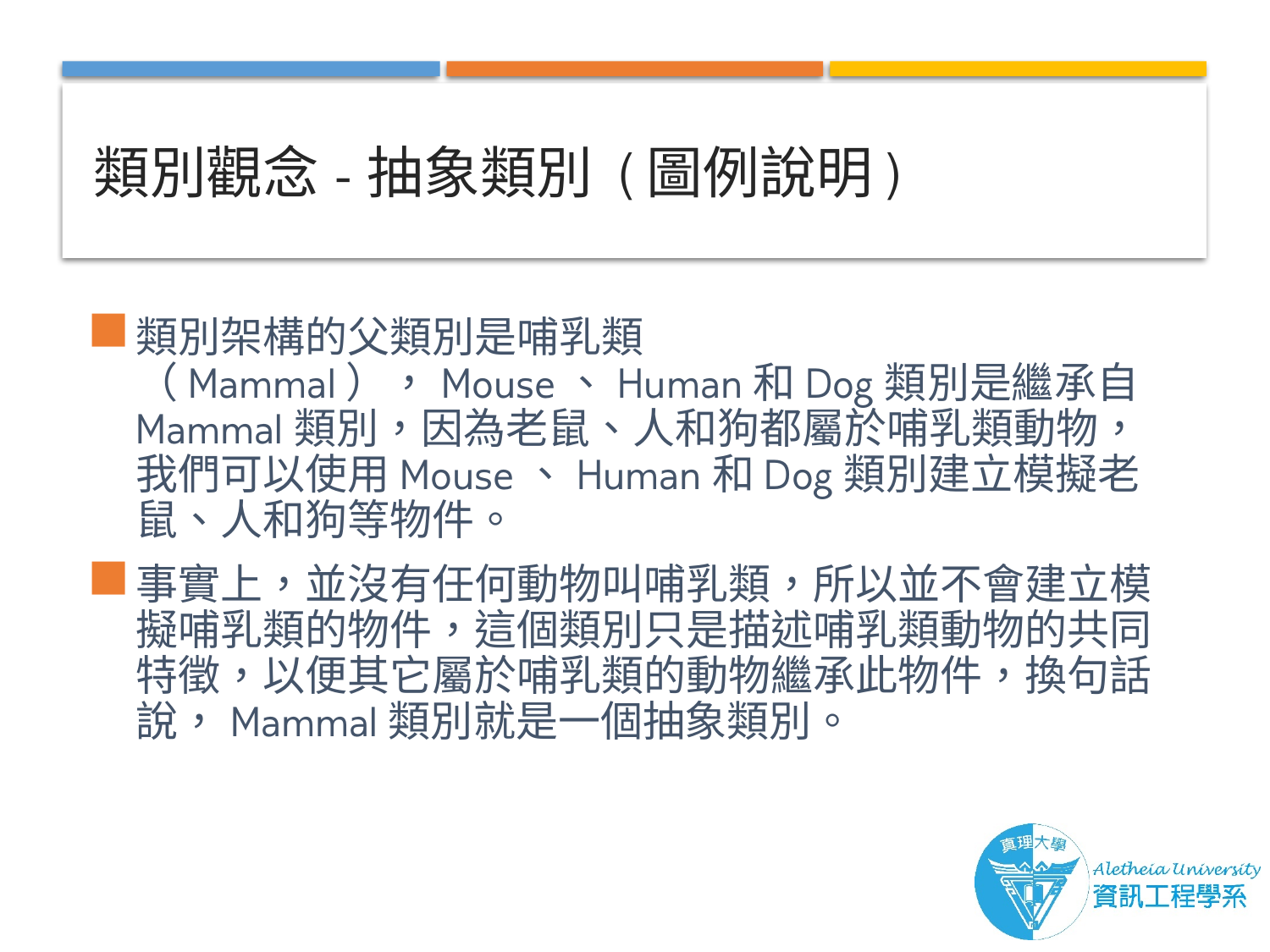

# 類別觀念-抽象類別 (圖例說明)
類別架構的父類別是哺乳類（Mammal），Mouse、Human和Dog類別是繼承自Mammal類別，因為老鼠、人和狗都屬於哺乳類動物，我們可以使用Mouse、Human和Dog類別建立模擬老鼠、人和狗等物件。
事實上，並沒有任何動物叫哺乳類，所以並不會建立模擬哺乳類的物件，這個類別只是描述哺乳類動物的共同特徵，以便其它屬於哺乳類的動物繼承此物件，換句話說，Mammal類別就是一個抽象類別。